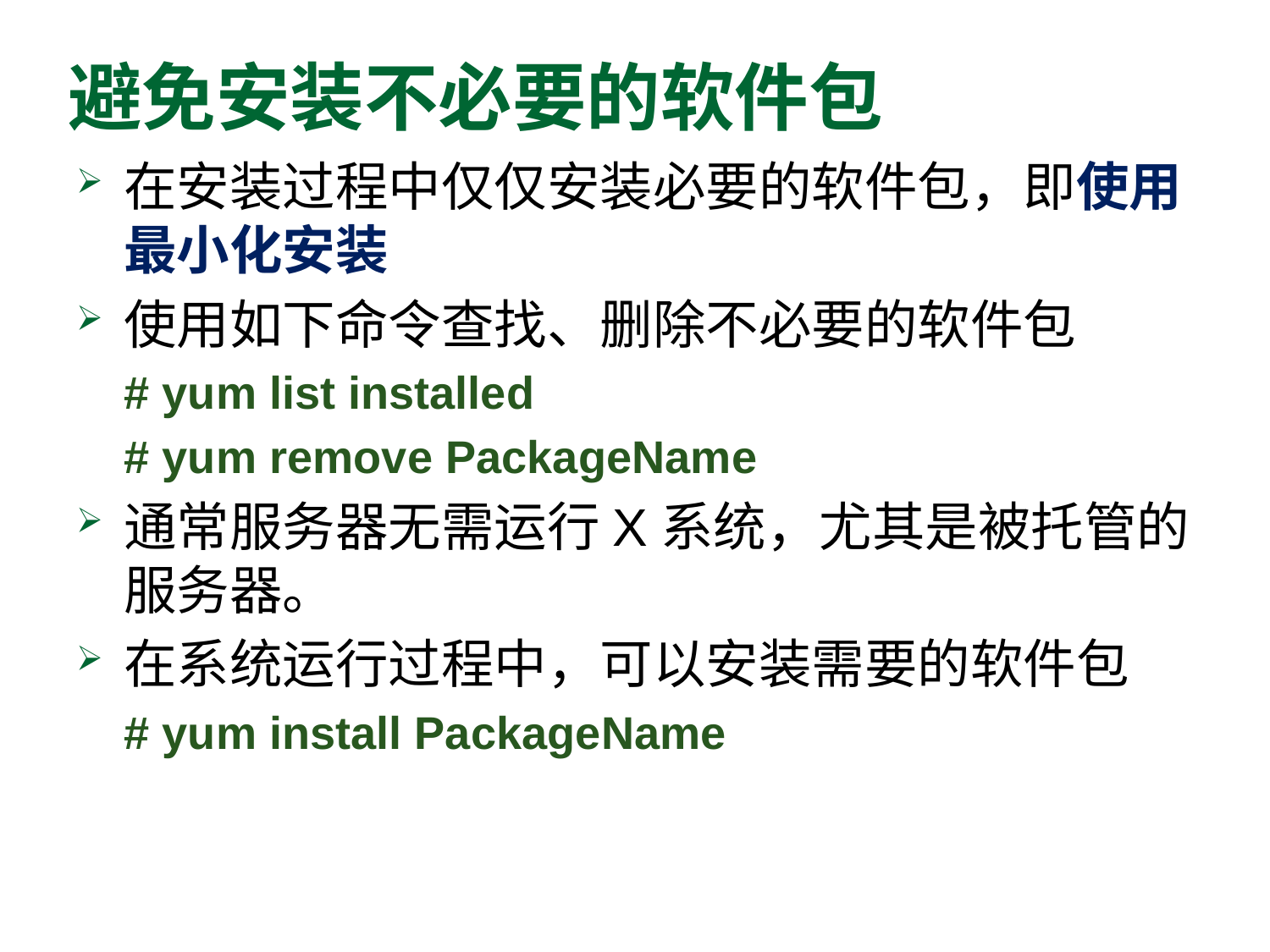

# 避免安装不必要的软件包
在安装过程中仅仅安装必要的软件包，即使用最小化安装
使用如下命令查找、删除不必要的软件包
# yum list installed
# yum remove PackageName
通常服务器无需运行X系统，尤其是被托管的服务器。
在系统运行过程中，可以安装需要的软件包
# yum install PackageName